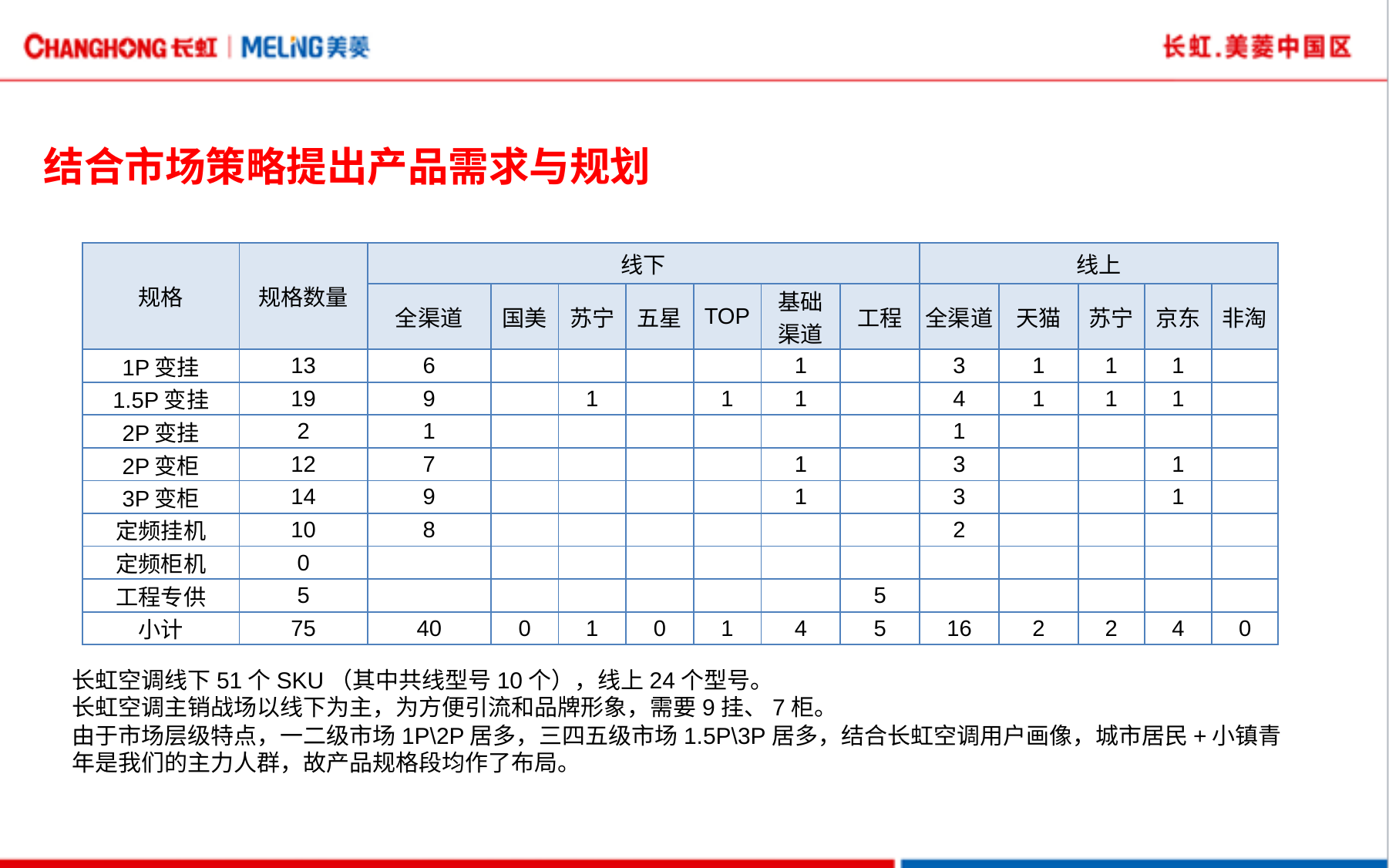

结合市场策略提出产品需求与规划
| 规格 | 规格数量 | 线下 |  |  |  |  |  |  | 线上 |  |  |  |  |
| --- | --- | --- | --- | --- | --- | --- | --- | --- | --- | --- | --- | --- | --- |
|  |  | 全渠道 | 国美 | 苏宁 | 五星 | TOP | 基础 渠道 | 工程 | 全渠道 | 天猫 | 苏宁 | 京东 | 非淘 |
| 1P变挂 | 13 | 6 |  |  |  |  | 1 |  | 3 | 1 | 1 | 1 |  |
| 1.5P变挂 | 19 | 9 |  | 1 |  | 1 | 1 |  | 4 | 1 | 1 | 1 |  |
| 2P变挂 | 2 | 1 |  |  |  |  |  |  | 1 |  |  |  |  |
| 2P变柜 | 12 | 7 |  |  |  |  | 1 |  | 3 |  |  | 1 |  |
| 3P变柜 | 14 | 9 |  |  |  |  | 1 |  | 3 |  |  | 1 |  |
| 定频挂机 | 10 | 8 |  |  |  |  |  |  | 2 |  |  |  |  |
| 定频柜机 | 0 |  |  |  |  |  |  |  |  |  |  |  |  |
| 工程专供 | 5 |  |  |  |  |  |  | 5 |  |  |  |  |  |
| 小计 | 75 | 40 | 0 | 1 | 0 | 1 | 4 | 5 | 16 | 2 | 2 | 4 | 0 |
长虹空调线下51个SKU（其中共线型号10个），线上24个型号。
长虹空调主销战场以线下为主，为方便引流和品牌形象，需要9挂、7柜。
由于市场层级特点，一二级市场1P\2P居多，三四五级市场1.5P\3P居多，结合长虹空调用户画像，城市居民+小镇青年是我们的主力人群，故产品规格段均作了布局。